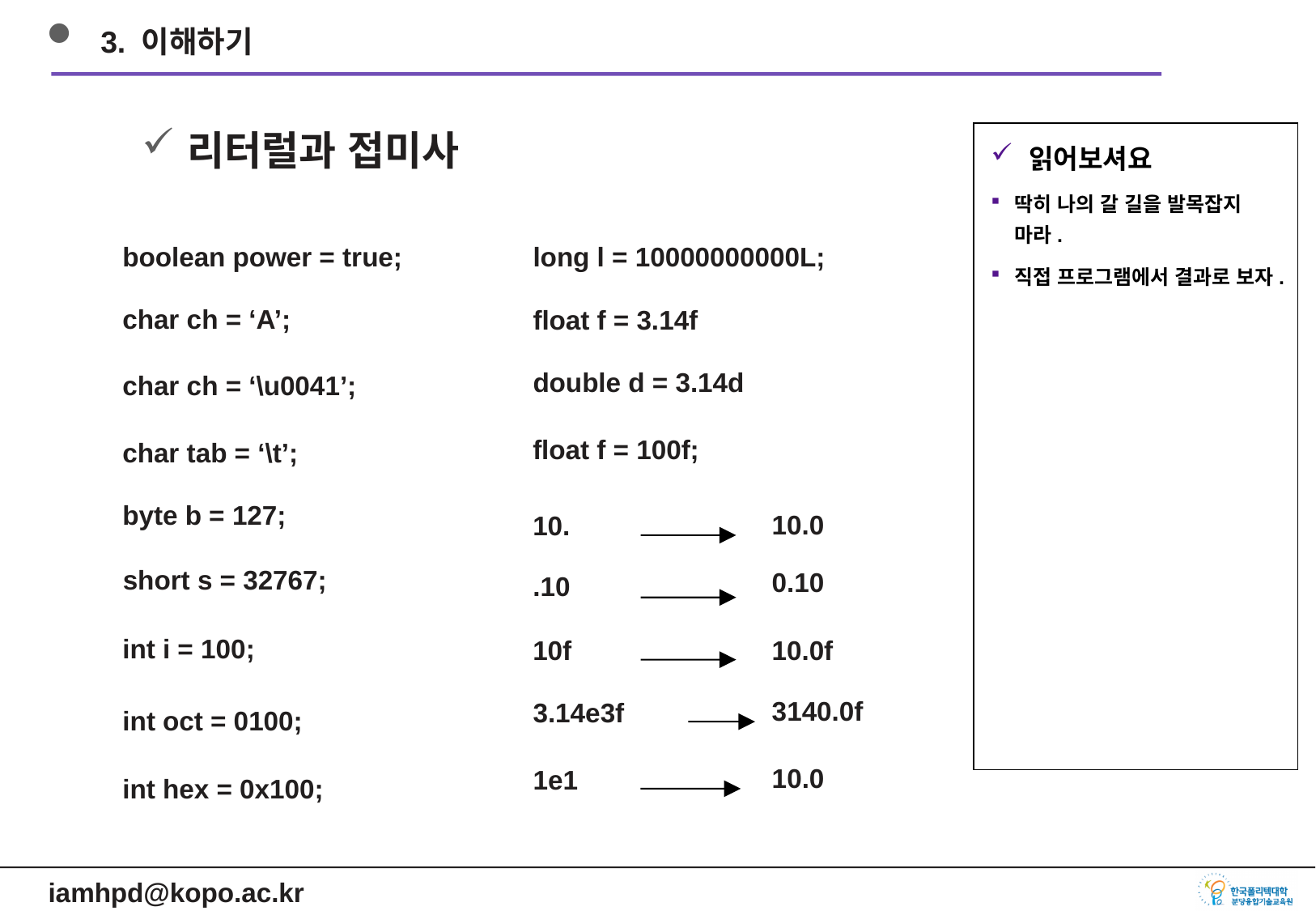

3. 이해하기
리터럴과 접미사
boolean power = true;
long l = 10000000000L;
char ch = ‘A’;
float f = 3.14f
double d = 3.14d
char ch = ‘\u0041’;
float f = 100f;
char tab = ‘\t’;
byte b = 127;
10.0
10.

short s = 32767;
0.10
.10

int i = 100;
10f
10.0f

3140.0f
3.14e3f
int oct = 0100;

10.0
1e1
int hex = 0x100;

읽어보셔요
딱히 나의 갈 길을 발목잡지 마라.
직접 프로그램에서 결과로 보자.